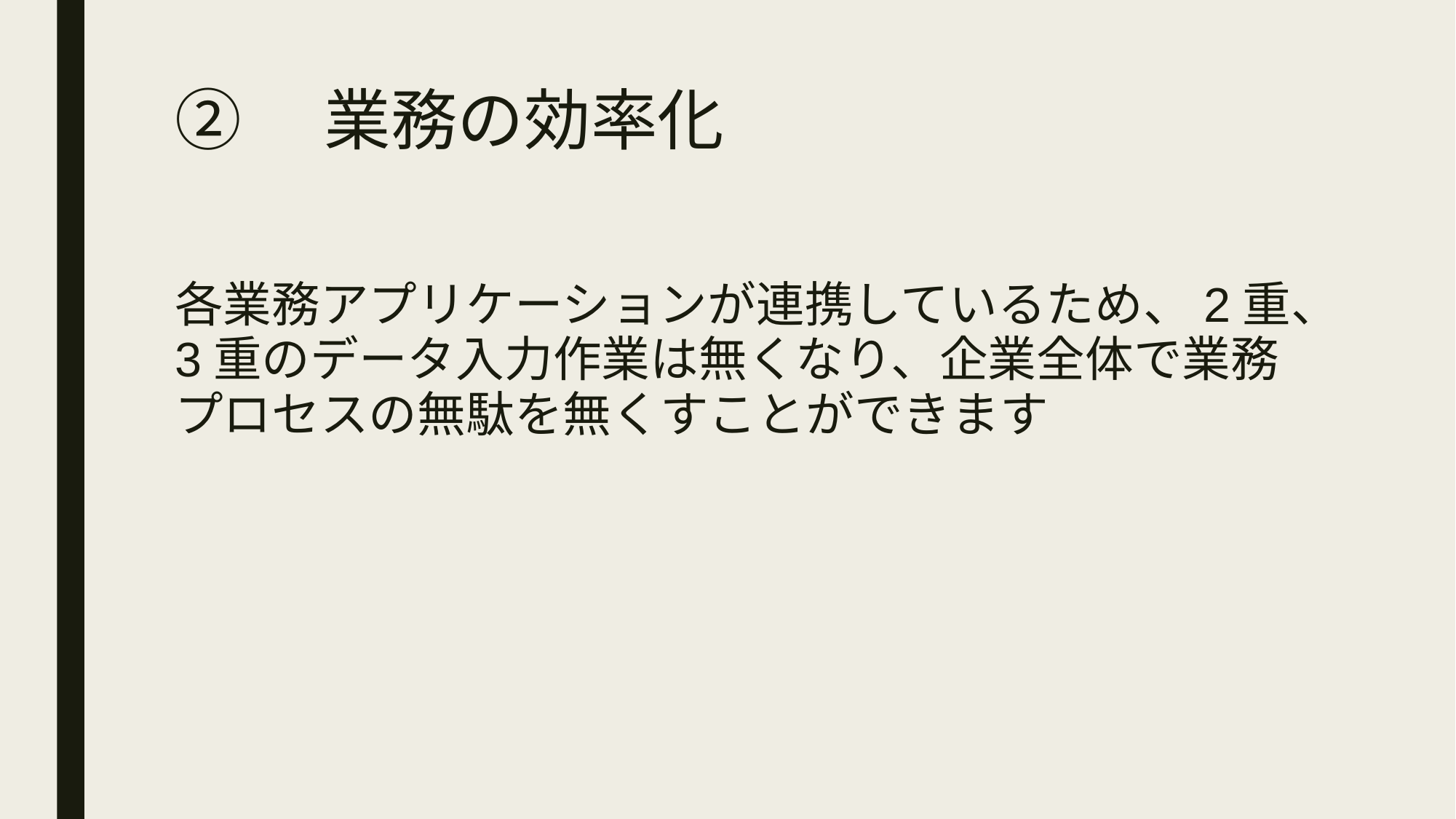

# ②　業務の効率化
各業務アプリケーションが連携しているため、2重、3重のデータ入力作業は無くなり、企業全体で業務プロセスの無駄を無くすことができます